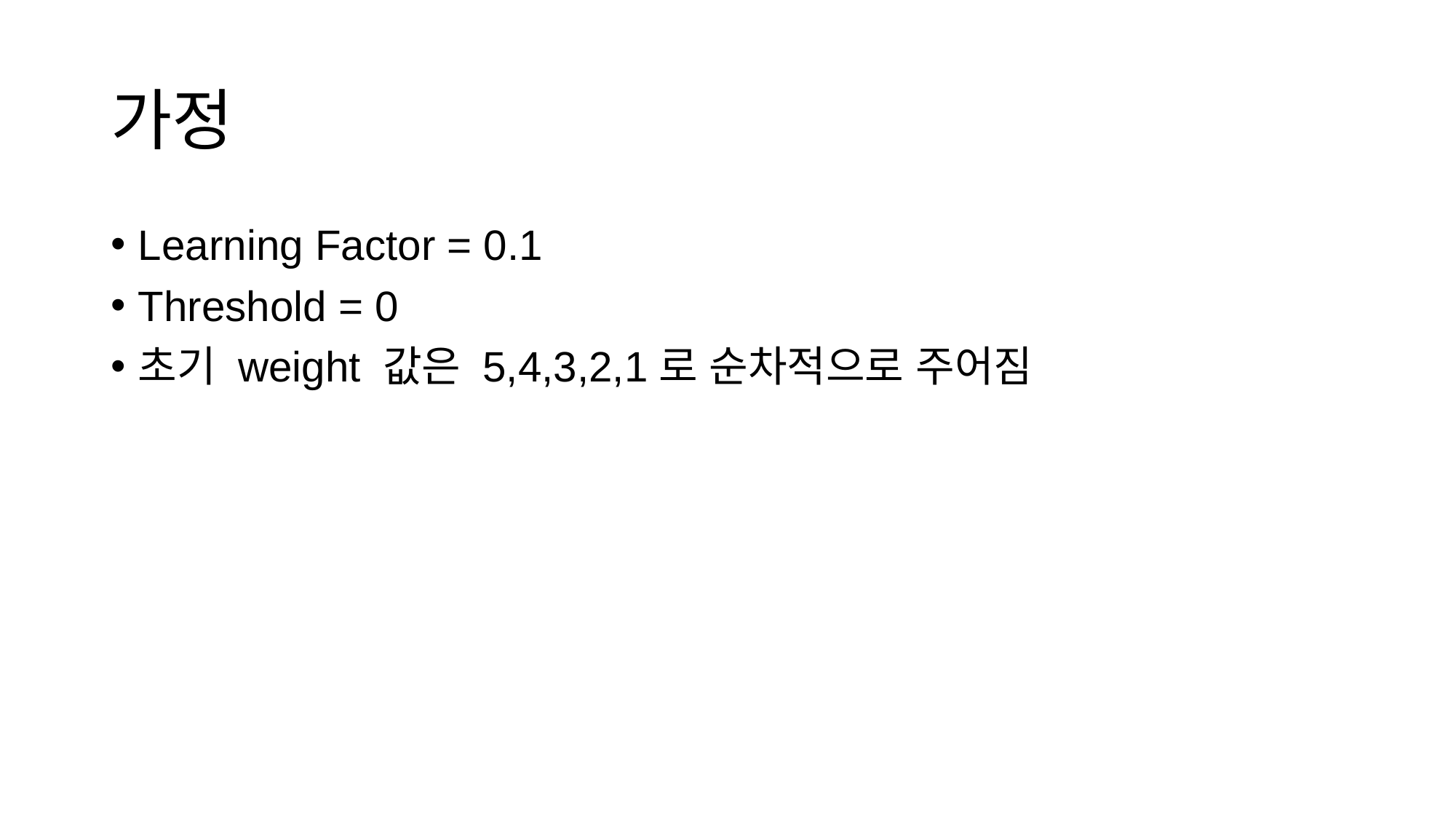

# 가정
Learning Factor = 0.1
Threshold = 0
초기 weight 값은 5,4,3,2,1로 순차적으로 주어짐